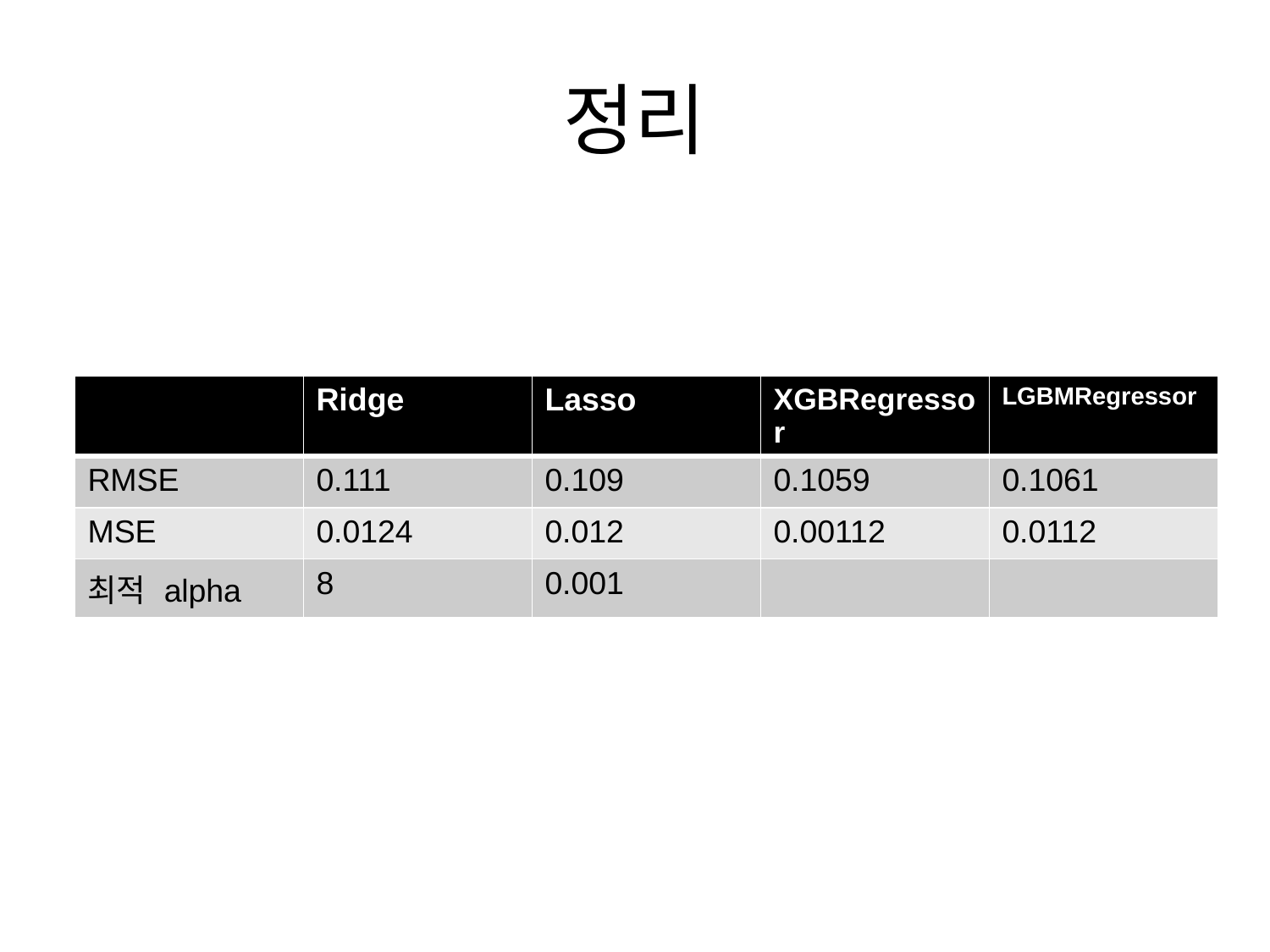

# 정리
|  | Ridge | Lasso | XGBRegressor | LGBMRegressor |
| --- | --- | --- | --- | --- |
| RMSE | 0.111 | 0.109 | 0.1059 | 0.1061 |
| MSE | 0.0124 | 0.012 | 0.00112 | 0.0112 |
| 최적 alpha | 8 | 0.001 |  |  |